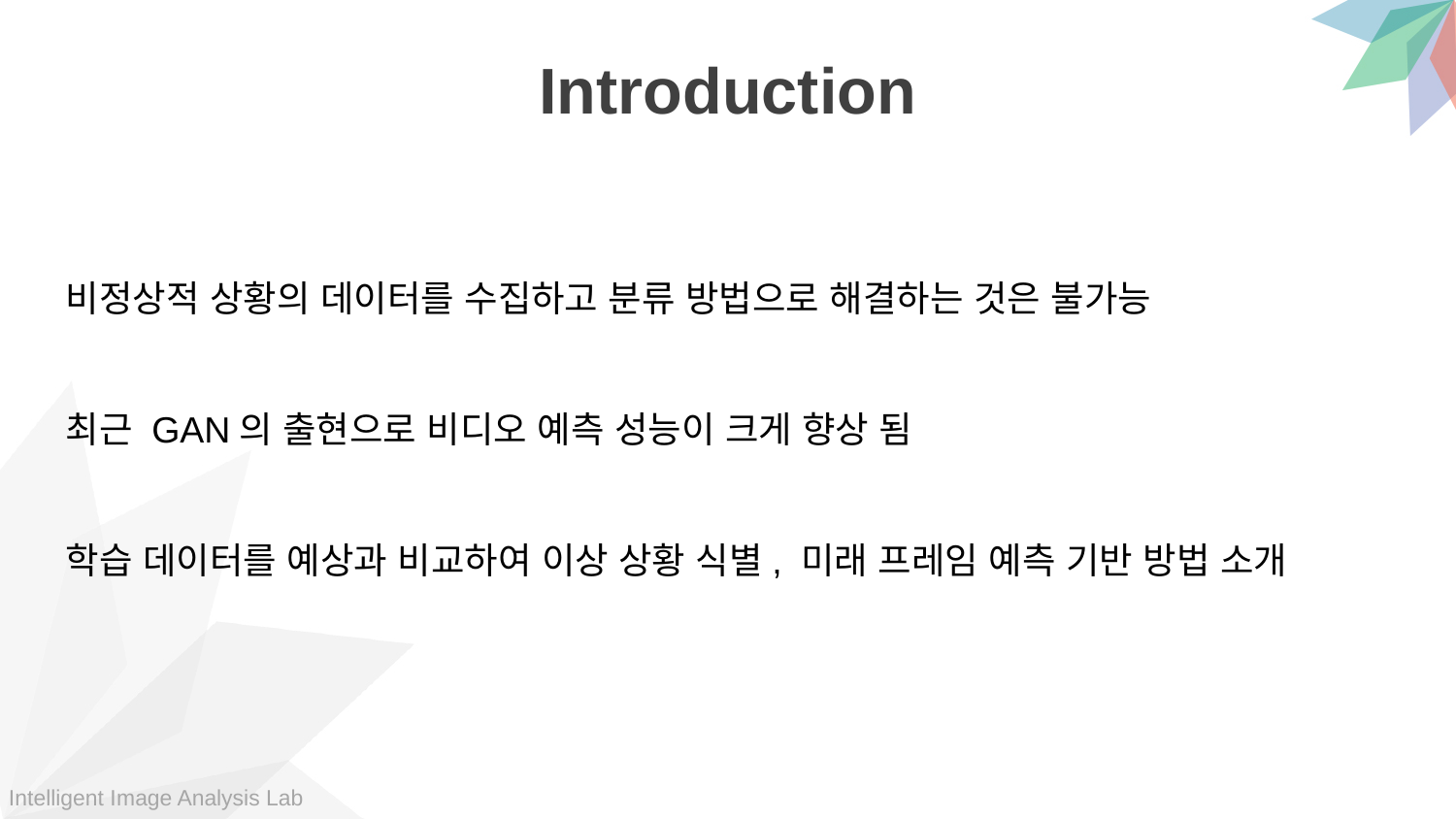

Introduction
비정상적 상황의 데이터를 수집하고 분류 방법으로 해결하는 것은 불가능
최근 GAN의 출현으로 비디오 예측 성능이 크게 향상 됨
학습 데이터를 예상과 비교하여 이상 상황 식별, 미래 프레임 예측 기반 방법 소개